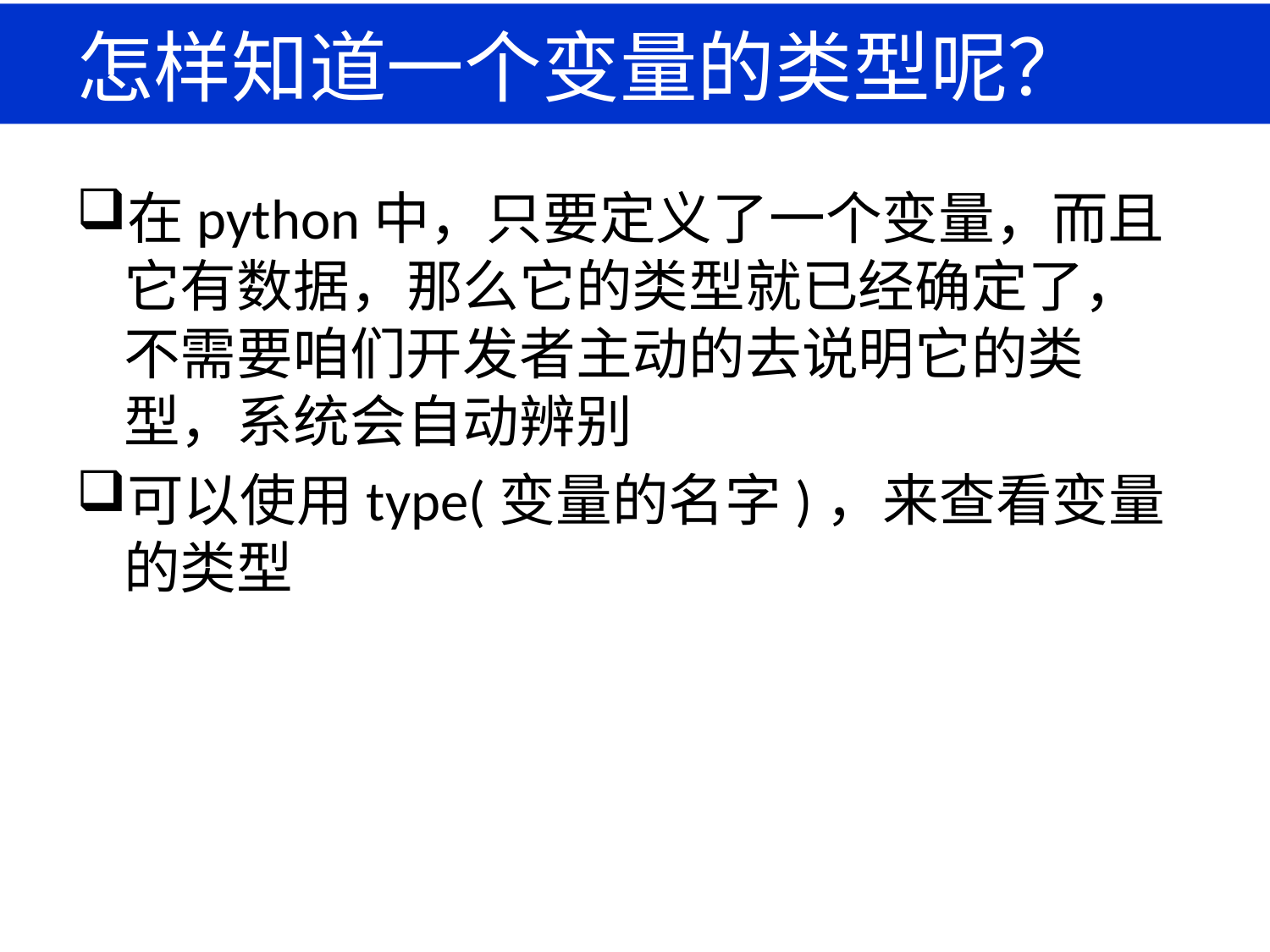

# 怎样知道一个变量的类型呢？
在python中，只要定义了一个变量，而且它有数据，那么它的类型就已经确定了，不需要咱们开发者主动的去说明它的类型，系统会自动辨别
可以使用type(变量的名字)，来查看变量的类型